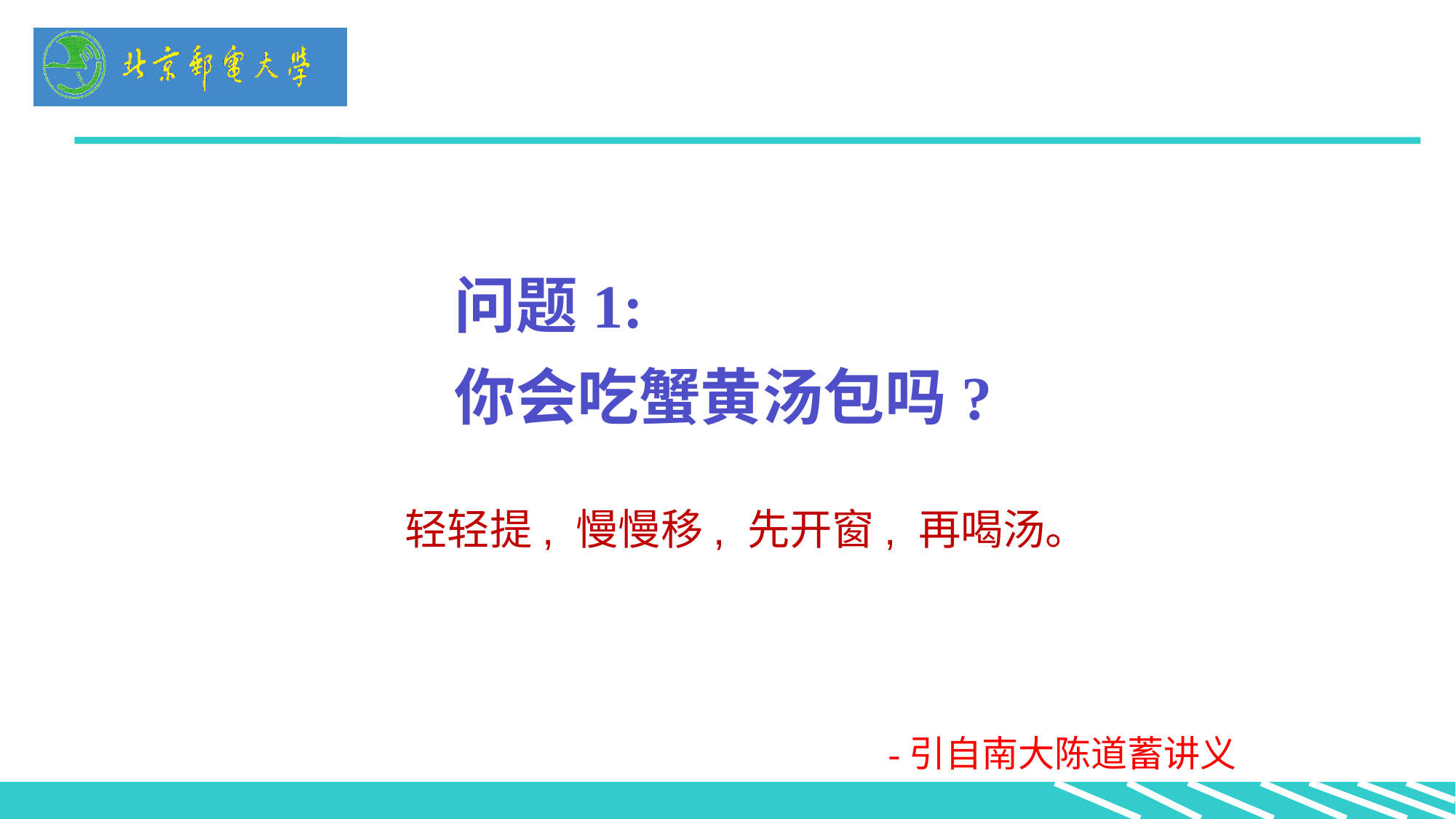

问题1:
你会吃蟹黄汤包吗?
轻轻提, 慢慢移, 先开窗, 再喝汤。
-引自南大陈道蓄讲义